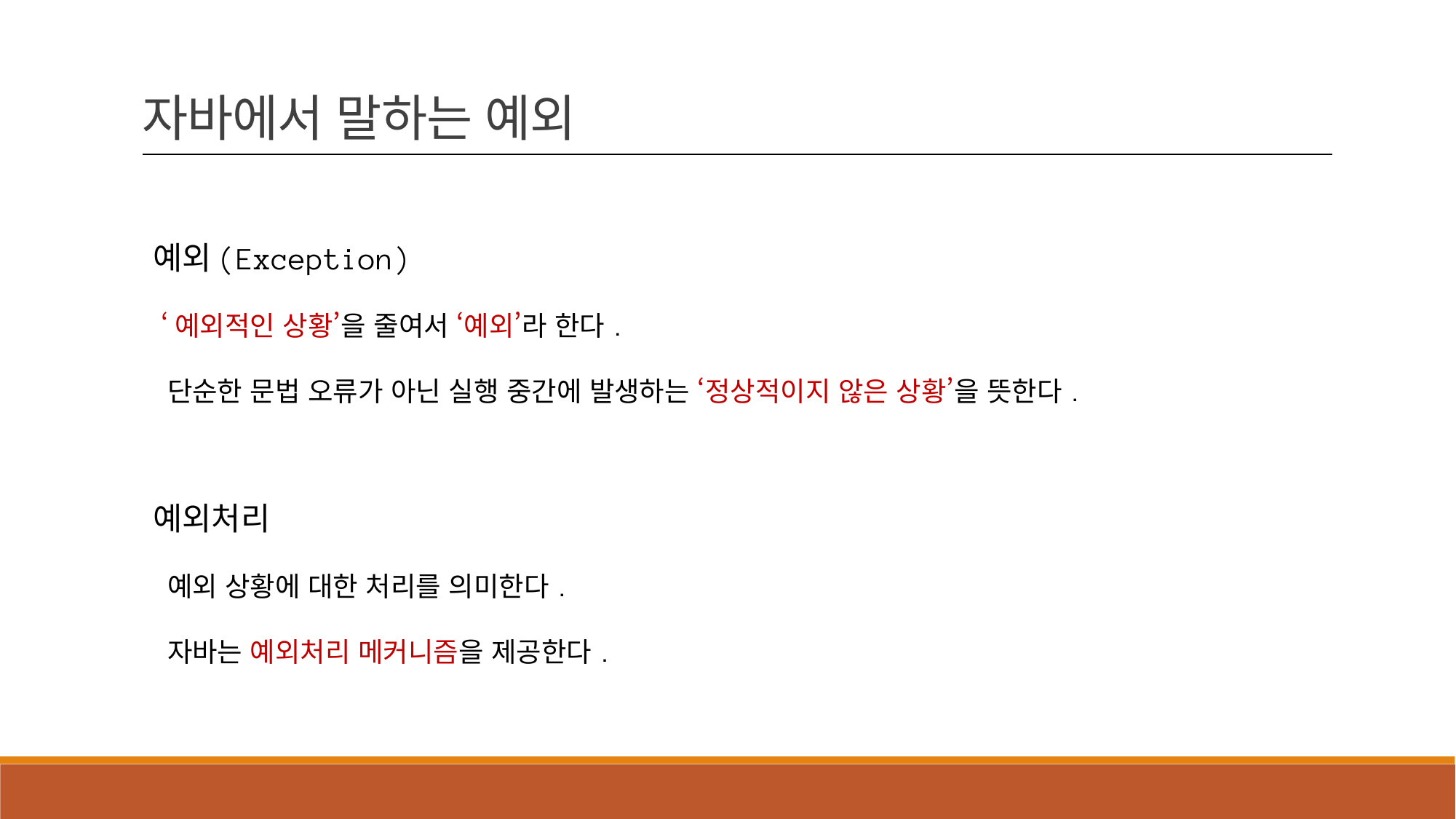

자바에서 말하는 예외
예외(Exception)
 ‘예외적인 상황’을 줄여서 ‘예외’라 한다.
 단순한 문법 오류가 아닌 실행 중간에 발생하는 ‘정상적이지 않은 상황’을 뜻한다.
예외처리
 예외 상황에 대한 처리를 의미한다.
 자바는 예외처리 메커니즘을 제공한다.